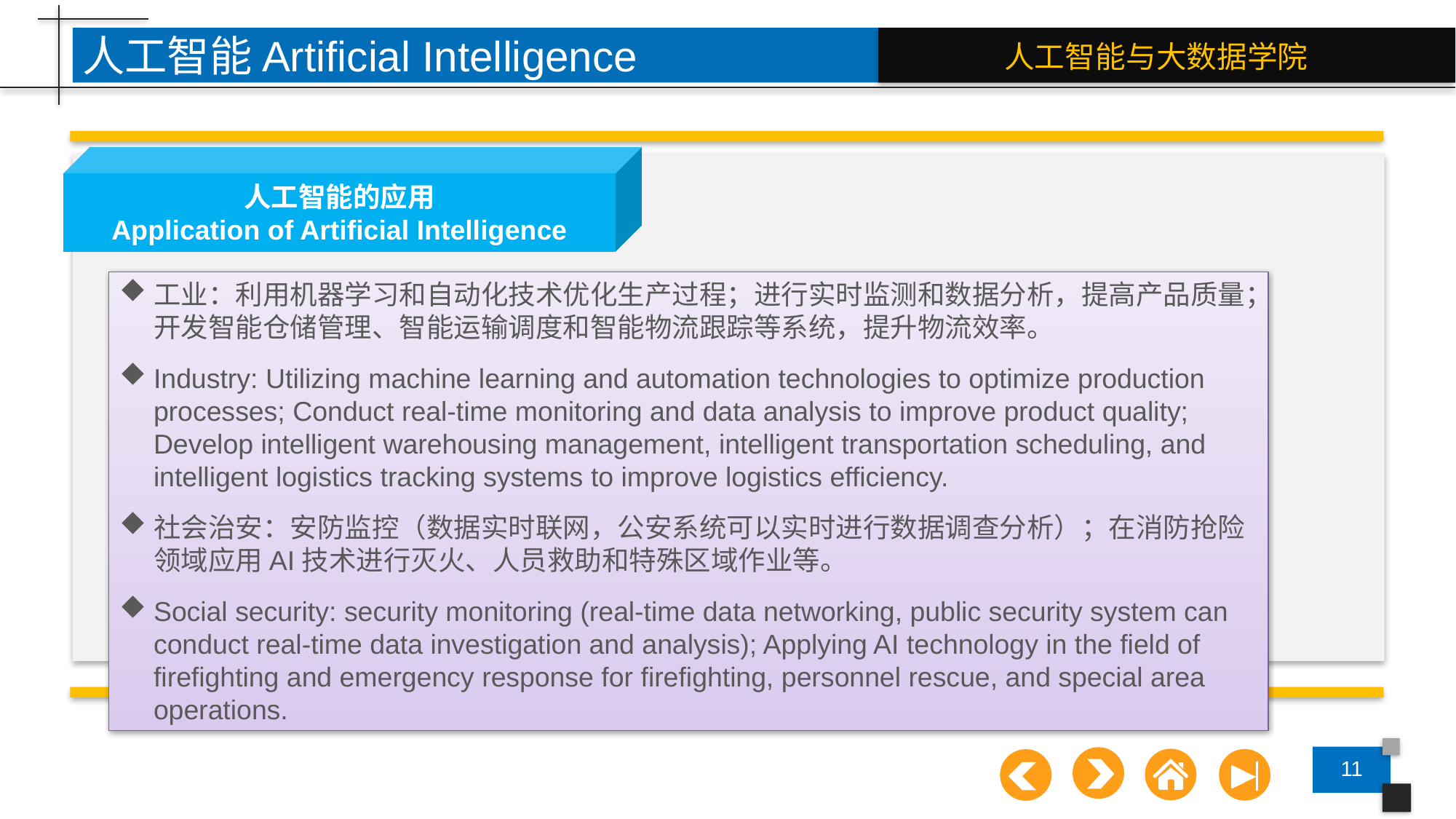

人工智能Artificial Intelligence
人工智能的应用
Application of Artificial Intelligence
工业：利用机器学习和自动化技术优化生产过程；进行实时监测和数据分析，提高产品质量；开发智能仓储管理、智能运输调度和智能物流跟踪等系统，提升物流效率。
Industry: Utilizing machine learning and automation technologies to optimize production processes; Conduct real-time monitoring and data analysis to improve product quality; Develop intelligent warehousing management, intelligent transportation scheduling, and intelligent logistics tracking systems to improve logistics efficiency.
社会治安：安防监控（数据实时联网，公安系统可以实时进行数据调查分析）；在消防抢险领域应用AI技术进行灭火、人员救助和特殊区域作业等。
Social security: security monitoring (real-time data networking, public security system can conduct real-time data investigation and analysis); Applying AI technology in the field of firefighting and emergency response for firefighting, personnel rescue, and special area operations.